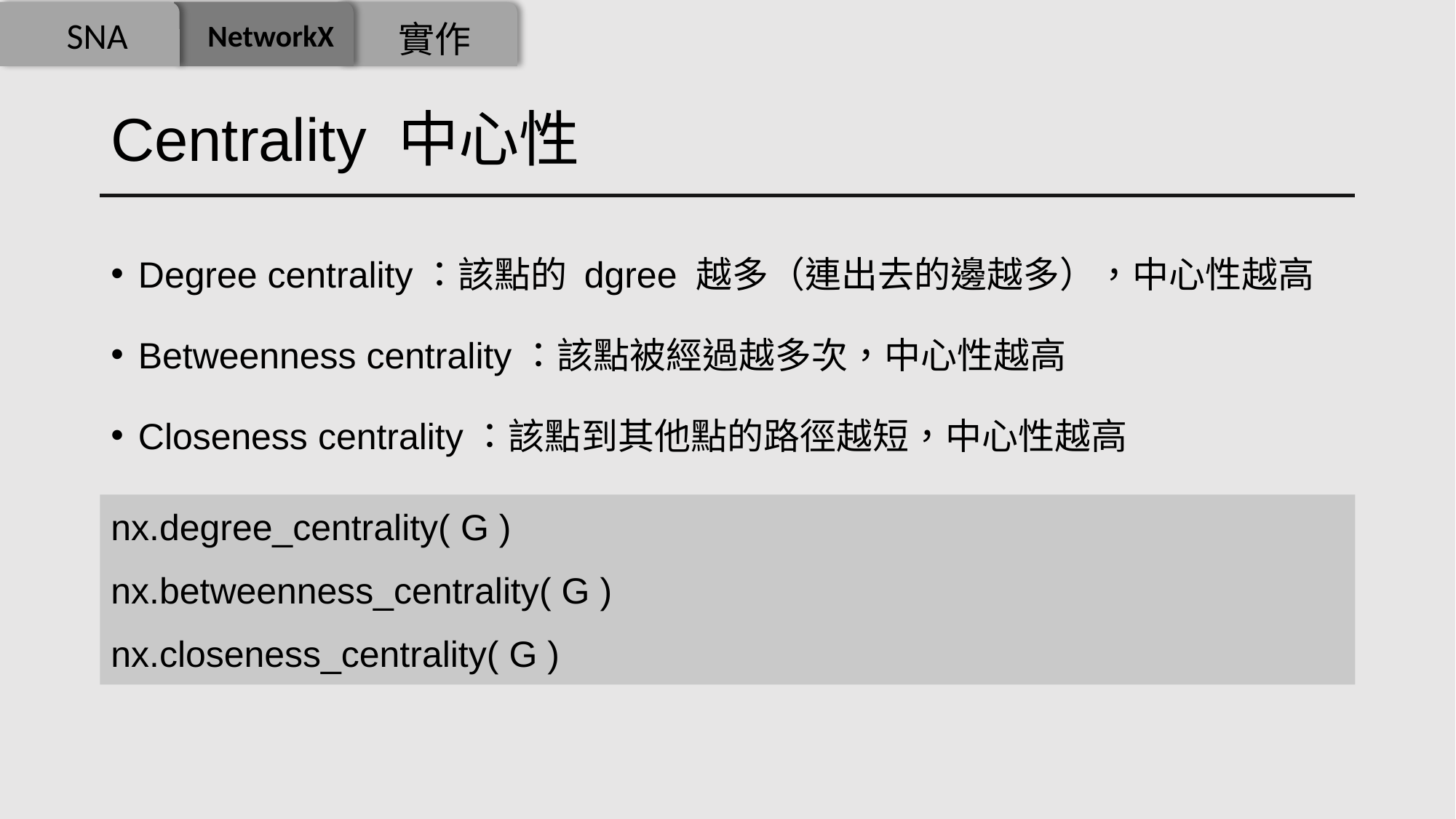

SNA
NetworkX
實作
# Centrality 中心性
Degree centrality：該點的 dgree 越多（連出去的邊越多），中心性越高
Betweenness centrality：該點被經過越多次，中心性越高
Closeness centrality：該點到其他點的路徑越短，中心性越高
nx.degree_centrality( G )
nx.betweenness_centrality( G )
nx.closeness_centrality( G )